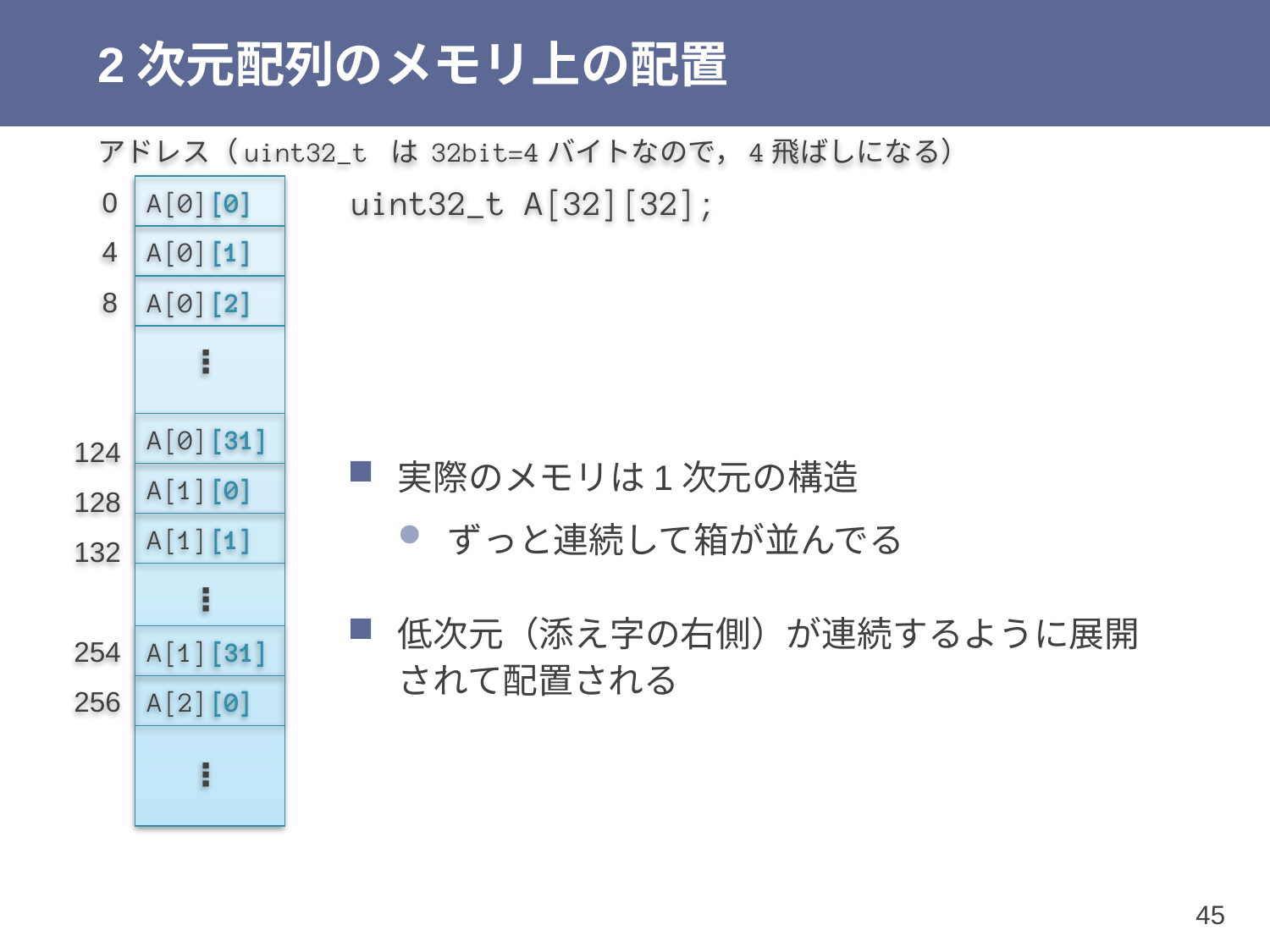

# 2次元配列のメモリ上の配置
アドレス（uint32_t は 32bit=4バイトなので，4飛ばしになる）
0

A[0][0]
uint32_t A[32][32];
4
A[0][1]
8
A[0][2]
実際のメモリは1次元の構造
ずっと連続して箱が並んでる
低次元（添え字の右側）が連続するように展開されて配置される
…
A[0][31]
124
A[1][0]
128
A[1][1]
132
…
254
A[1][31]
256
A[2][0]
…